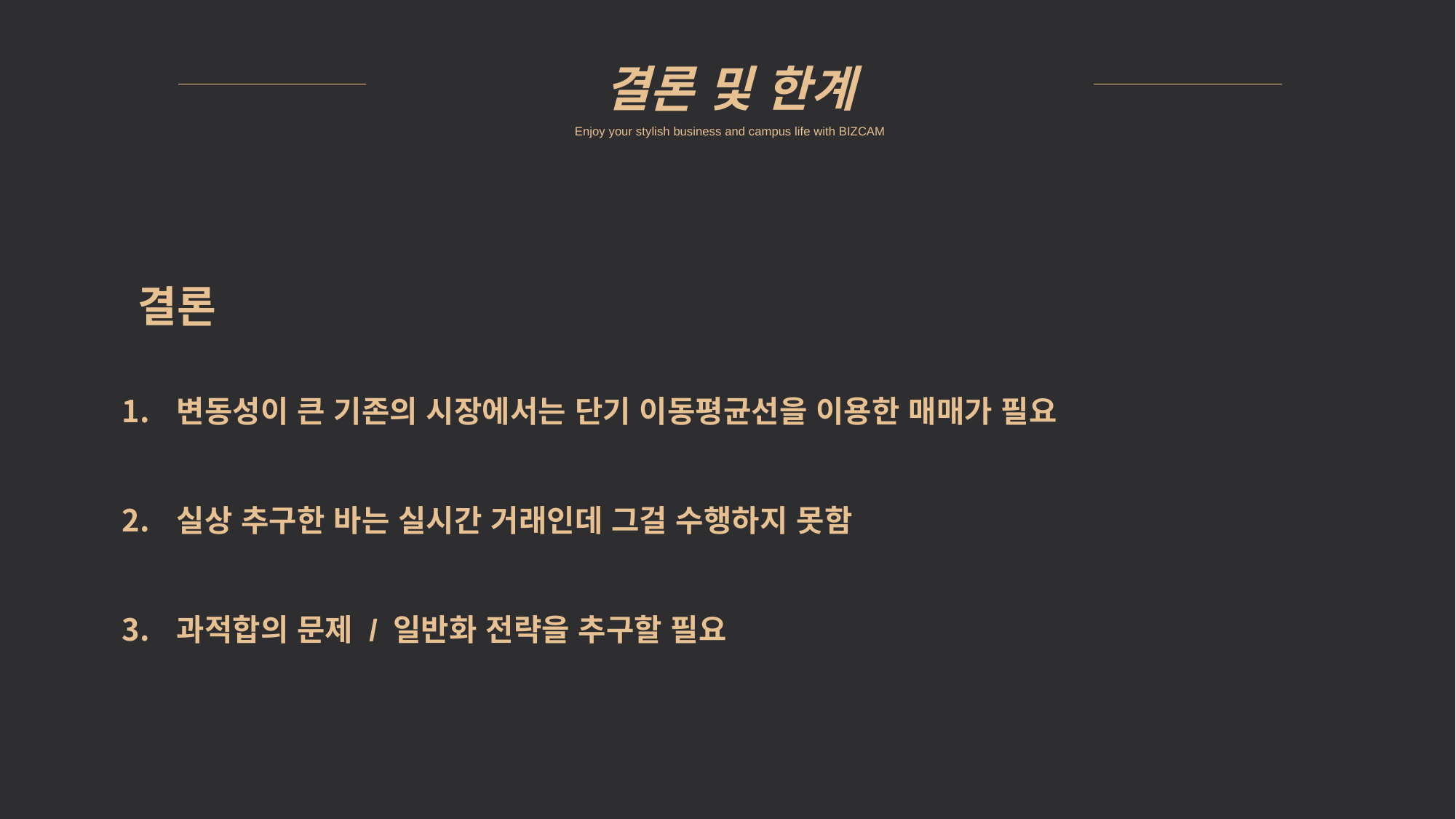

결론 및 한계
Enjoy your stylish business and campus life with BIZCAM
 결론

변동성이 큰 기존의 시장에서는 단기 이동평균선을 이용한 매매가 필요

실상 추구한 바는 실시간 거래인데 그걸 수행하지 못함

과적합의 문제 / 일반화 전략을 추구할 필요